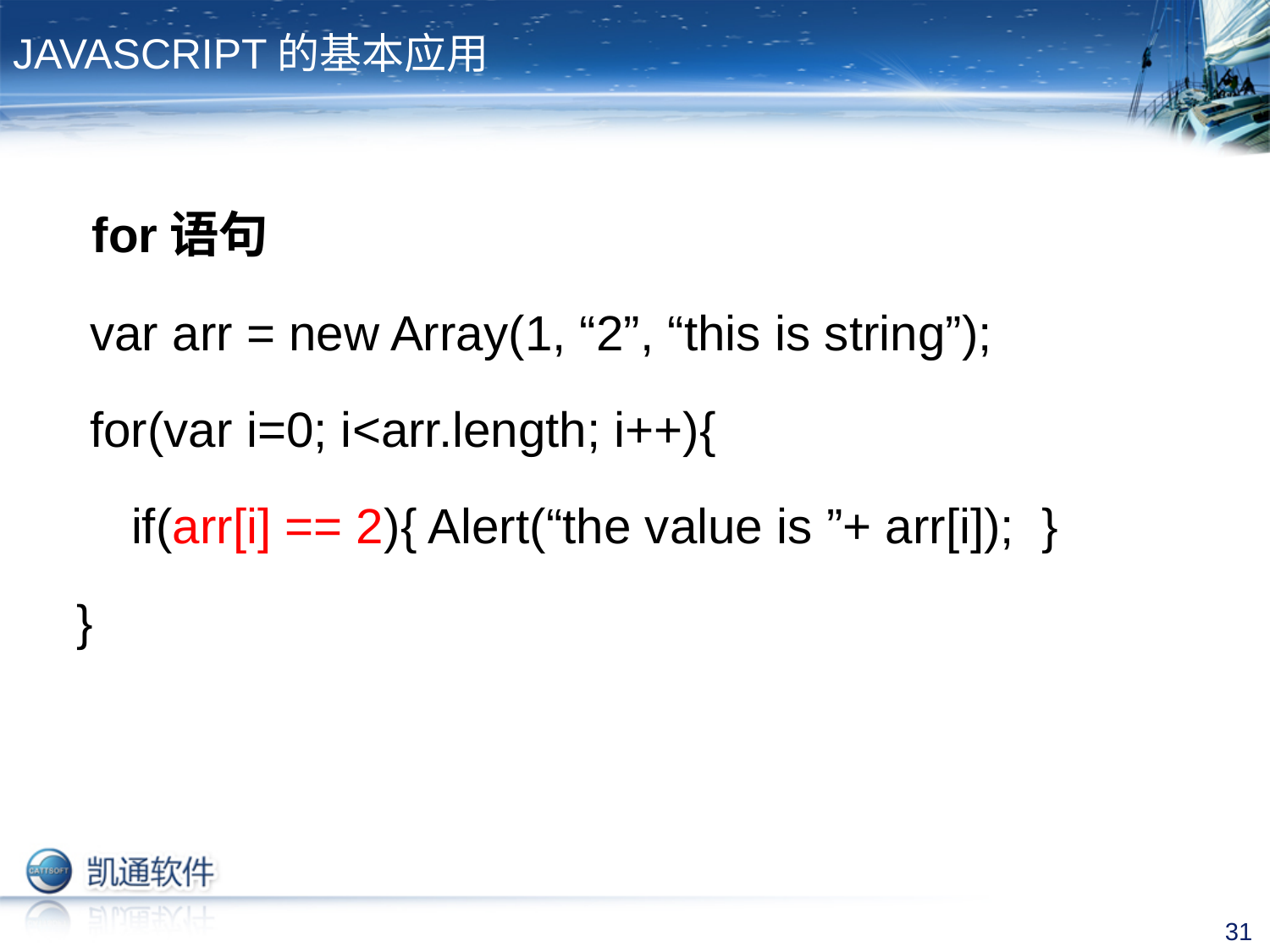

# JAVASCRIPT的基本应用
 for语句
 var arr = new Array(1, “2”, “this is string”);
 for(var i=0; i<arr.length; i++){
    if(arr[i] == 2){ Alert(“the value is ”+ arr[i]);  }
}
31